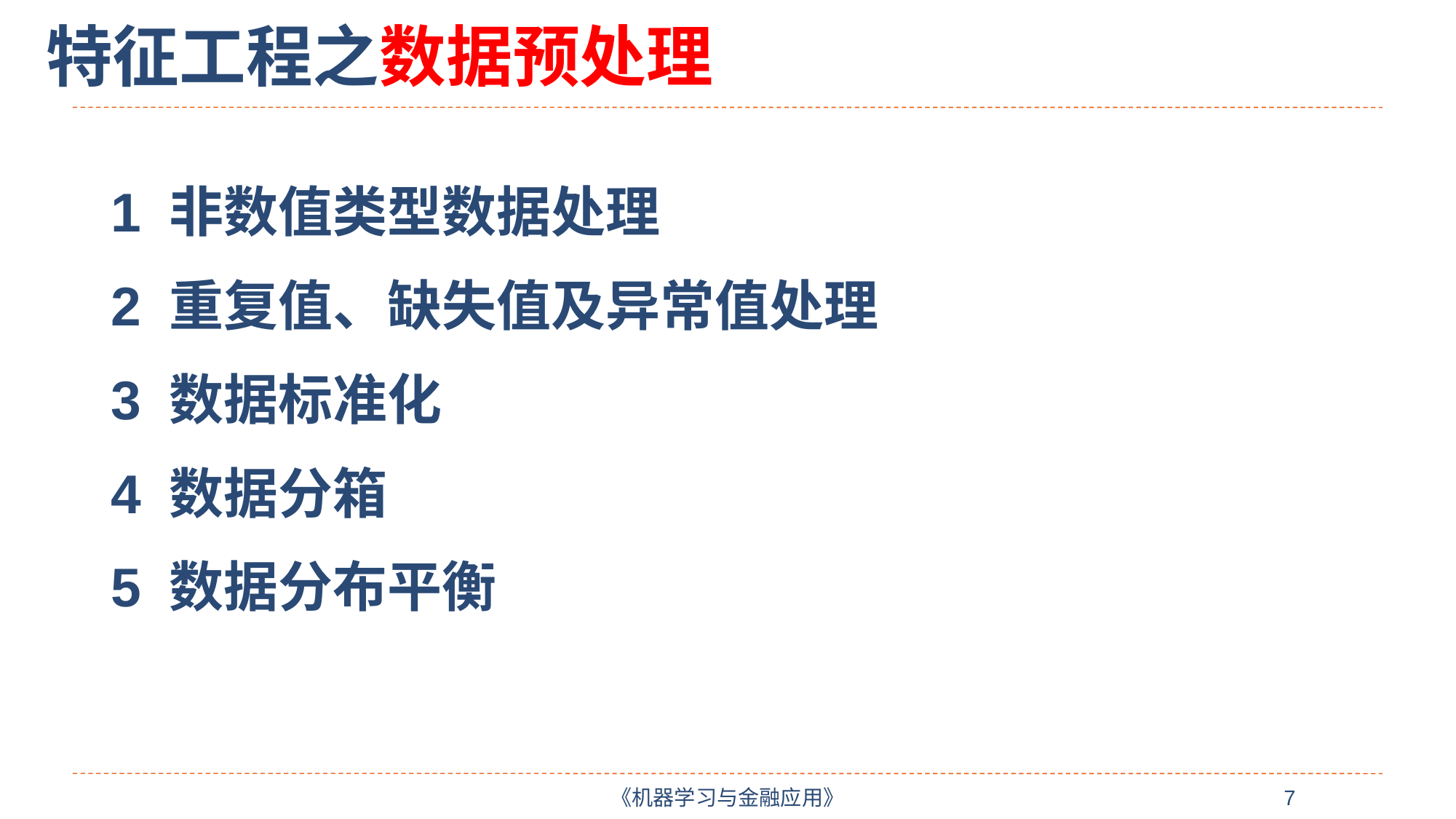

特征工程之数据预处理
1 非数值类型数据处理
2 重复值、缺失值及异常值处理
3 数据标准化
4 数据分箱
5 数据分布平衡